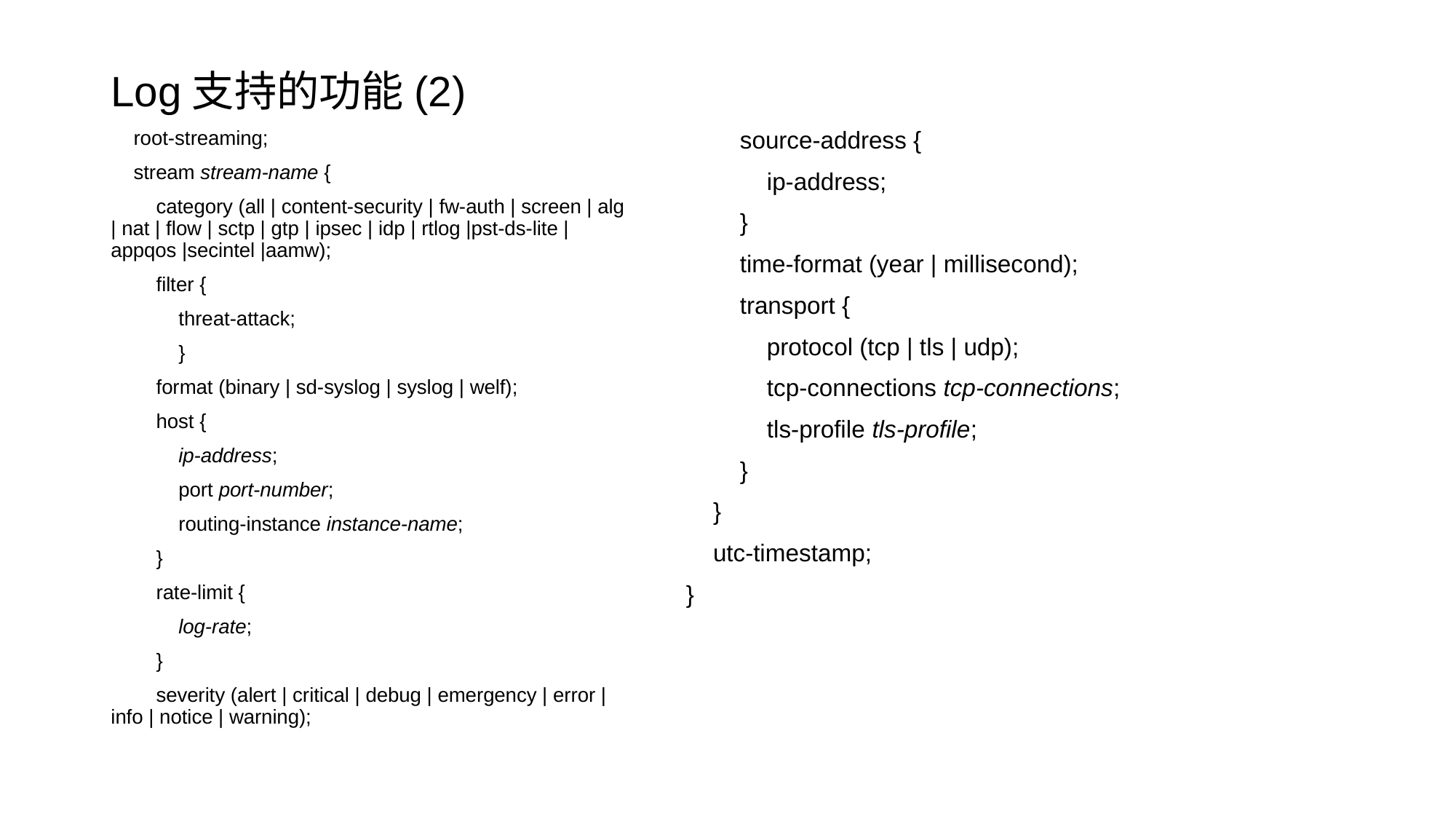

Log支持的功能(2)
    root-streaming;
    stream stream-name {
        category (all | content-security | fw-auth | screen | alg | nat | flow | sctp | gtp | ipsec | idp | rtlog |pst-ds-lite | appqos |secintel |aamw);
        filter {
            threat-attack;
            }
        format (binary | sd-syslog | syslog | welf);
        host {
            ip-address;
            port port-number;
            routing-instance instance-name;
        }
        rate-limit {
            log-rate;
        }
        severity (alert | critical | debug | emergency | error | info | notice | warning);
        source-address {
            ip-address;
        }
        time-format (year | millisecond);
        transport {
            protocol (tcp | tls | udp);
            tcp-connections tcp-connections;
            tls-profile tls-profile;
        }
    }
    utc-timestamp;
}